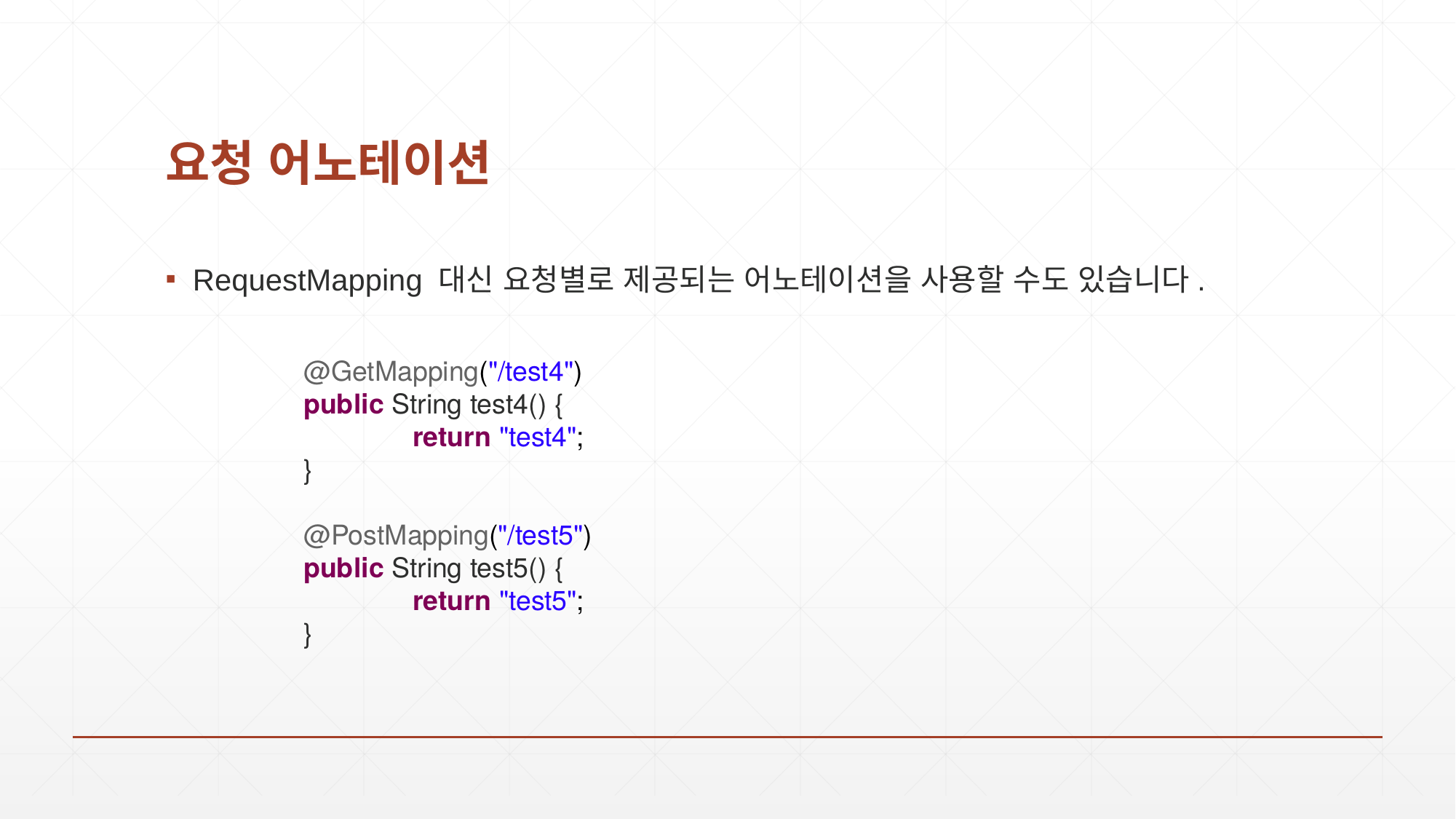

# 요청 어노테이션
RequestMapping 대신 요청별로 제공되는 어노테이션을 사용할 수도 있습니다.
@GetMapping("/test4")
public String test4() {
	return "test4";
}

@PostMapping("/test5")
public String test5() {
	return "test5";
}